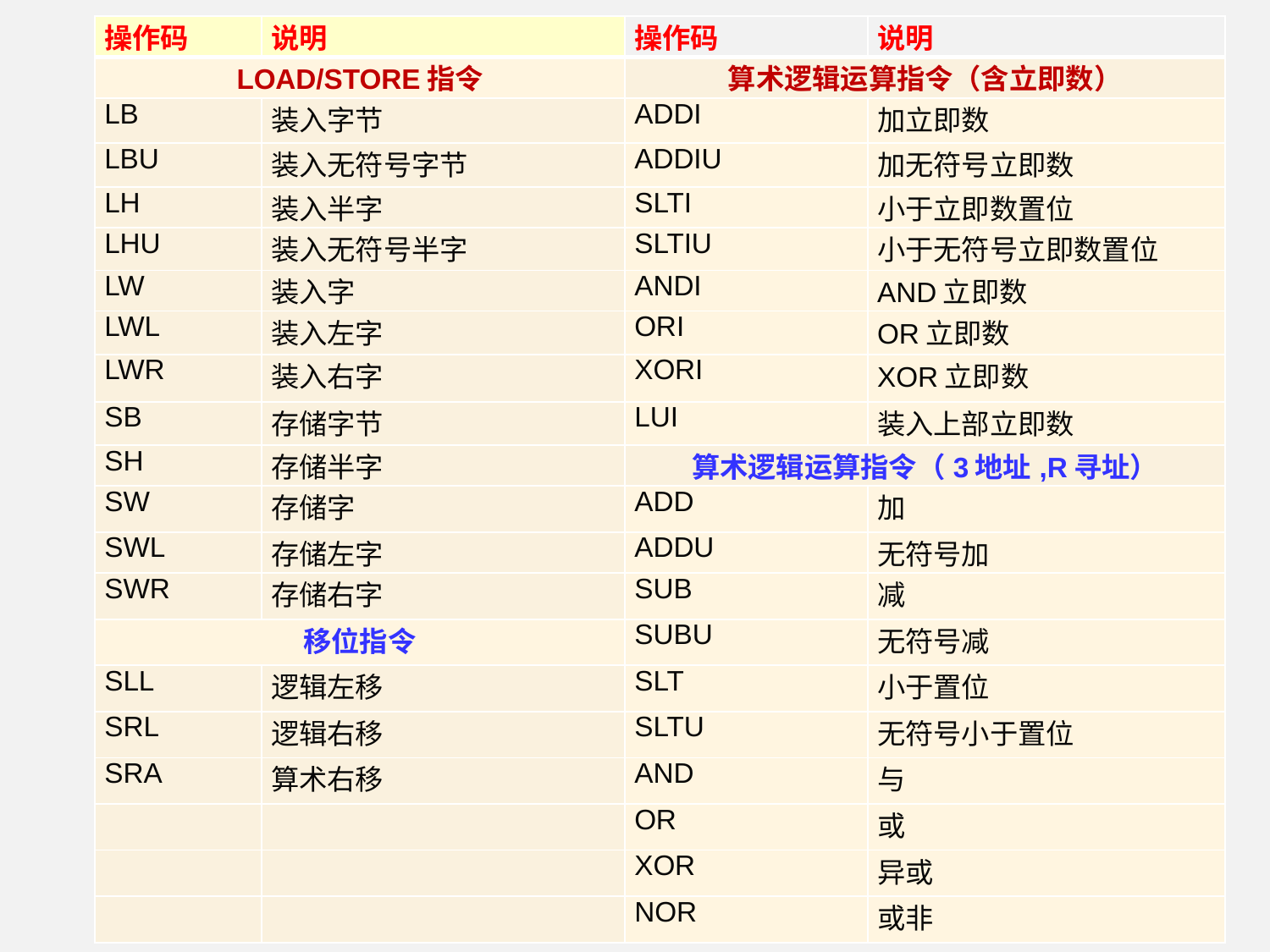

| 操作码 | 说明 | 操作码 | 说明 |
| --- | --- | --- | --- |
| LOAD/STORE指令 |  | 算术逻辑运算指令（含立即数） |  |
| LB | 装入字节 | ADDI | 加立即数 |
| LBU | 装入无符号字节 | ADDIU | 加无符号立即数 |
| LH | 装入半字 | SLTI | 小于立即数置位 |
| LHU | 装入无符号半字 | SLTIU | 小于无符号立即数置位 |
| LW | 装入字 | ANDI | AND立即数 |
| LWL | 装入左字 | ORI | OR立即数 |
| LWR | 装入右字 | XORI | XOR立即数 |
| SB | 存储字节 | LUI | 装入上部立即数 |
| SH | 存储半字 | 算术逻辑运算指令（3地址,R寻址） |  |
| SW | 存储字 | ADD | 加 |
| SWL | 存储左字 | ADDU | 无符号加 |
| SWR | 存储右字 | SUB | 减 |
| 移位指令 |  | SUBU | 无符号减 |
| SLL | 逻辑左移 | SLT | 小于置位 |
| SRL | 逻辑右移 | SLTU | 无符号小于置位 |
| SRA | 算术右移 | AND | 与 |
|  |  | OR | 或 |
|  |  | XOR | 异或 |
|  |  | NOR | 或非 |